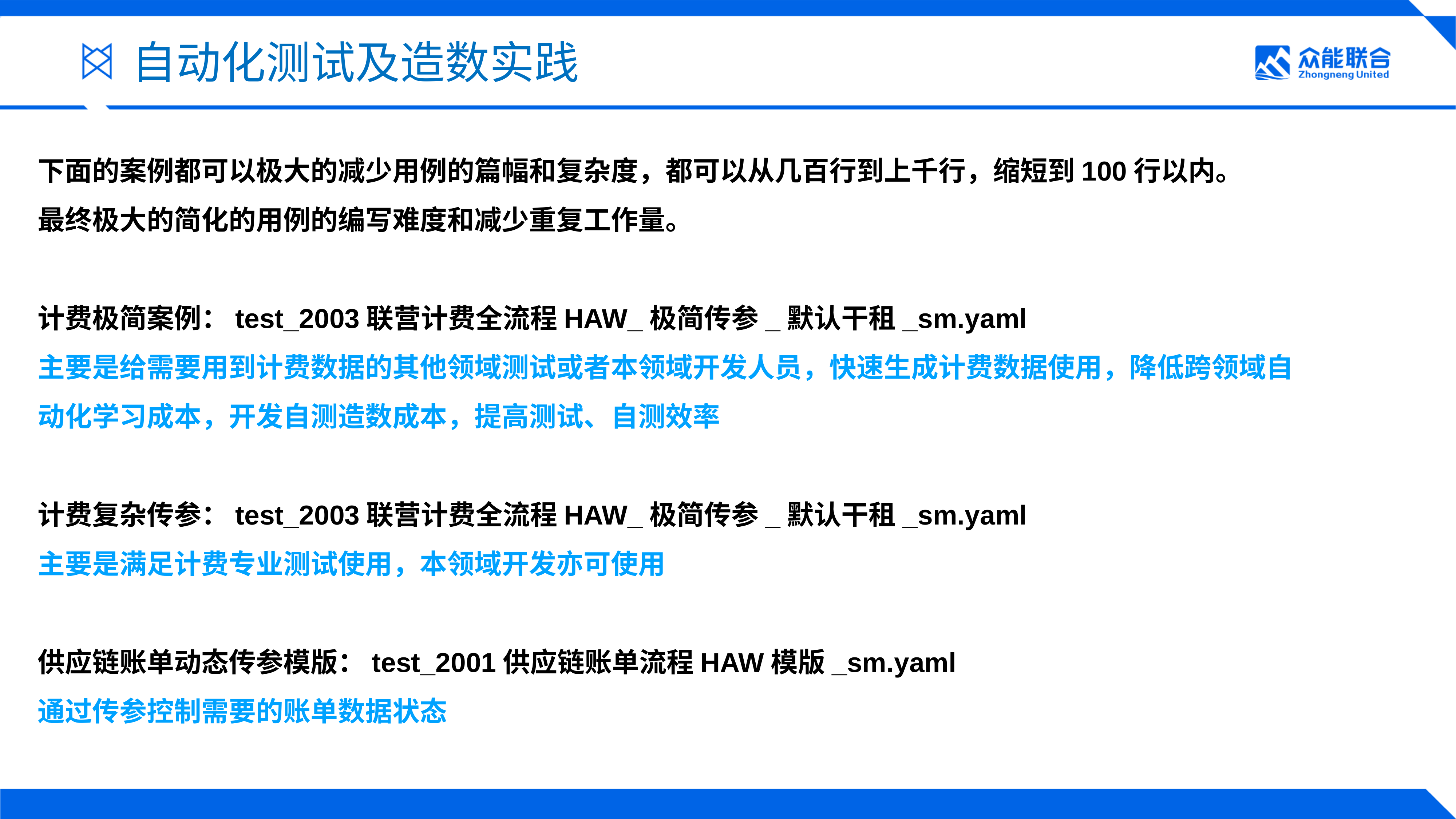

自动化测试及造数实践
下面的案例都可以极大的减少用例的篇幅和复杂度，都可以从几百行到上千行，缩短到100行以内。
最终极大的简化的用例的编写难度和减少重复工作量。

计费极简案例：test_2003联营计费全流程HAW_极简传参_默认干租_sm.yaml
主要是给需要用到计费数据的其他领域测试或者本领域开发人员，快速生成计费数据使用，降低跨领域自动化学习成本，开发自测造数成本，提高测试、自测效率

计费复杂传参：test_2003联营计费全流程HAW_极简传参_默认干租_sm.yaml
主要是满足计费专业测试使用，本领域开发亦可使用

供应链账单动态传参模版：test_2001供应链账单流程HAW模版_sm.yaml
通过传参控制需要的账单数据状态